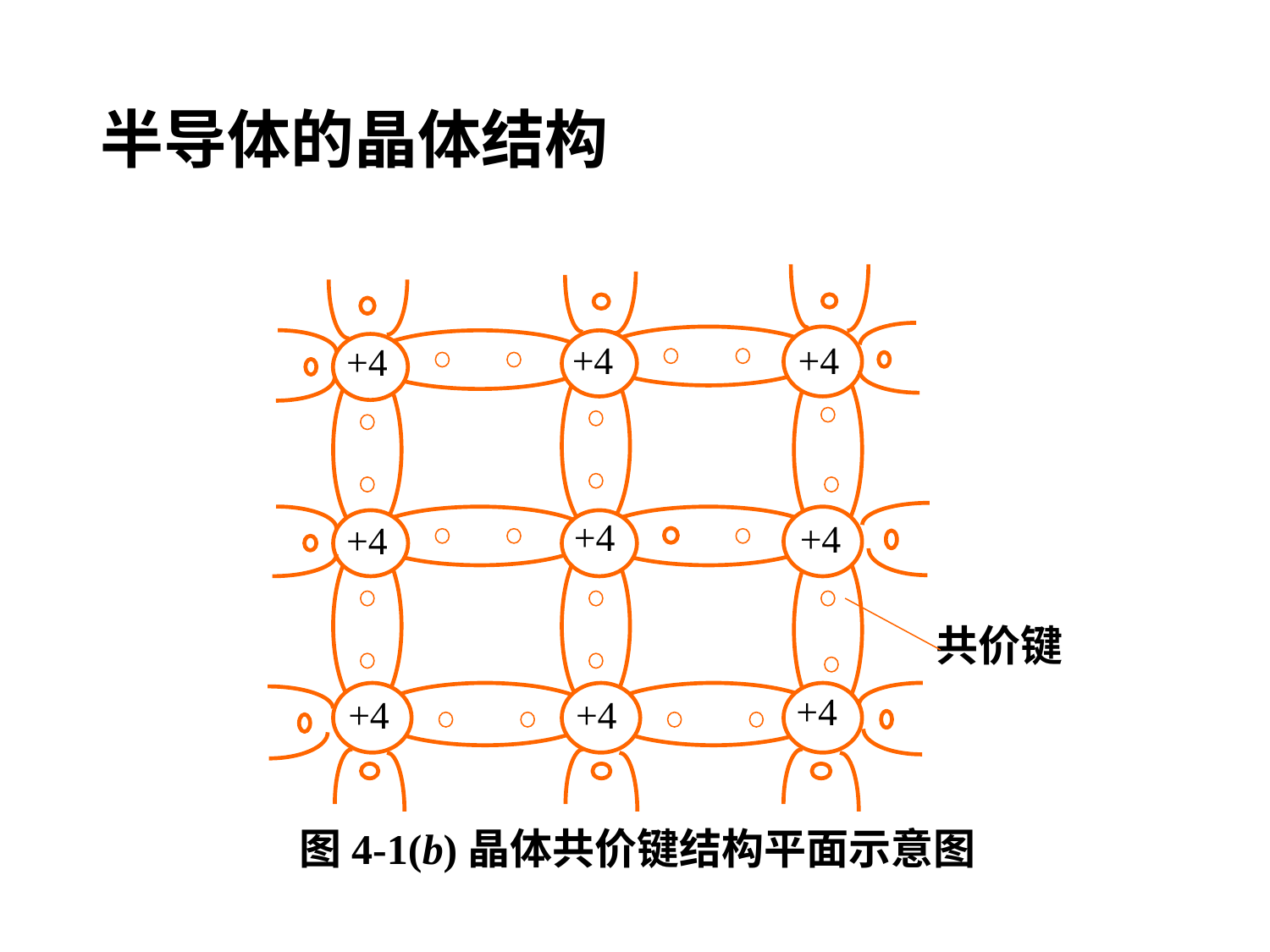

# 半导体的晶体结构

+4
+4

+4

+4

+4
+4

共价键

+4

+4
+4

图4-1(b)晶体共价键结构平面示意图